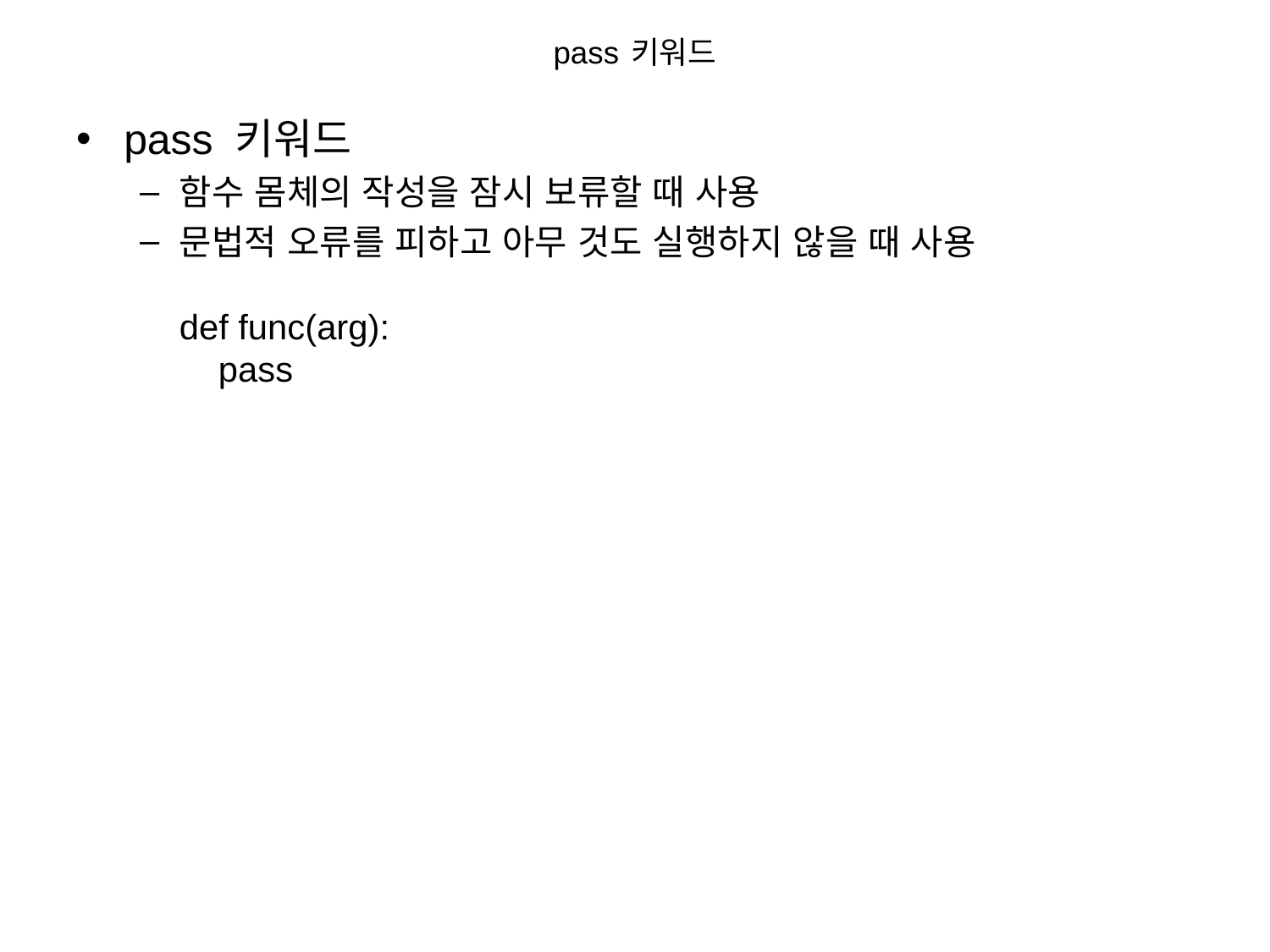

# pass 키워드
pass 키워드
함수 몸체의 작성을 잠시 보류할 때 사용
문법적 오류를 피하고 아무 것도 실행하지 않을 때 사용
def func(arg):
    pass